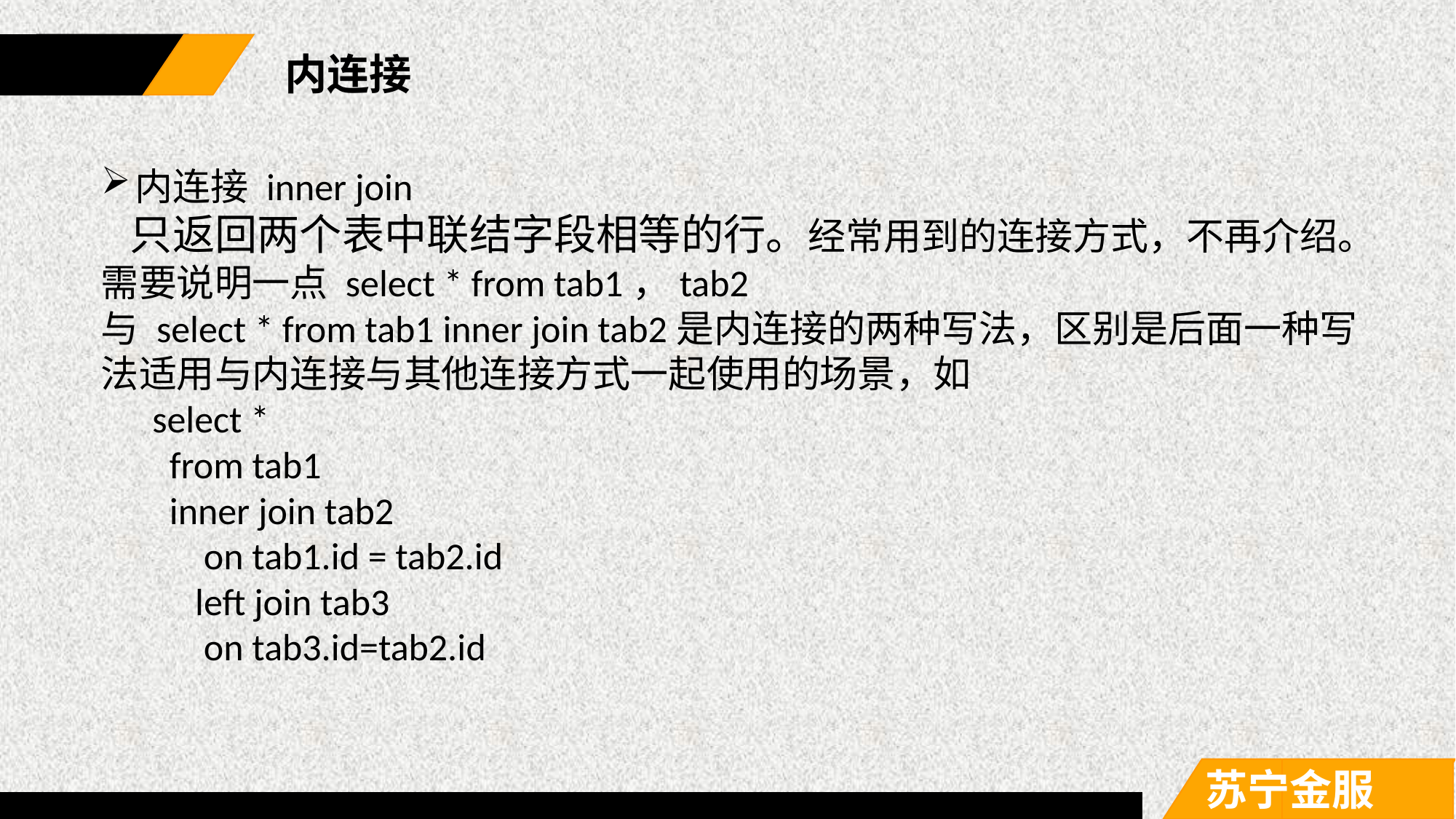

内连接
内连接 inner join
  只返回两个表中联结字段相等的行。经常用到的连接方式，不再介绍。需要说明一点 select * from tab1，tab2
与 select * from tab1 inner join tab2是内连接的两种写法，区别是后面一种写法适用与内连接与其他连接方式一起使用的场景，如
      select *
        from tab1
        inner join tab2
            on tab1.id = tab2.id
           left join tab3
            on tab3.id=tab2.id